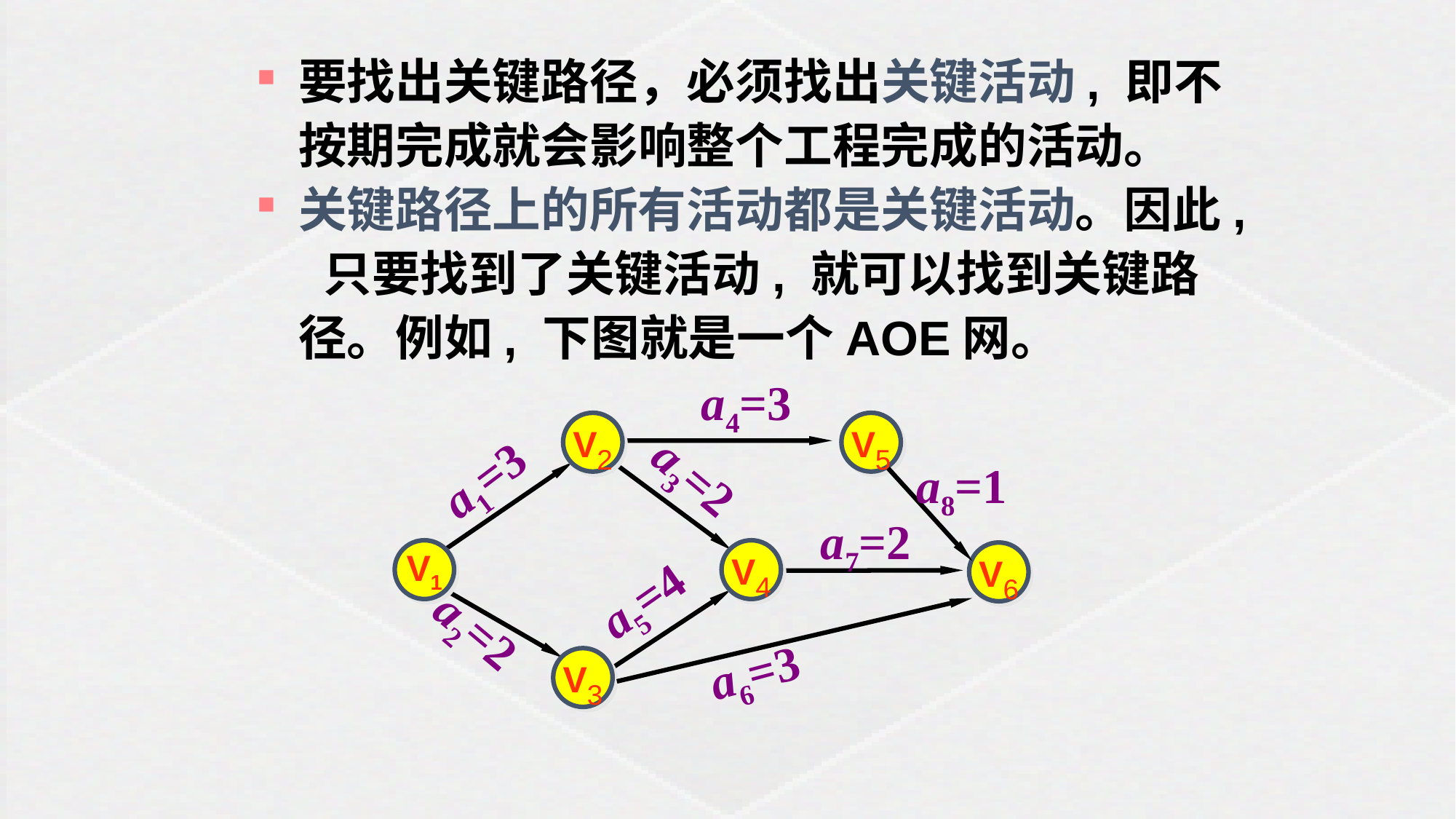

要找出关键路径，必须找出关键活动, 即不按期完成就会影响整个工程完成的活动。
关键路径上的所有活动都是关键活动。因此, 只要找到了关键活动, 就可以找到关键路径。例如, 下图就是一个AOE网。
a4=3
V2
V5

a1=3
a3=2
a8=1

a7=2
V1
V4
V6
a5=4

a2=2

a6=3
V3